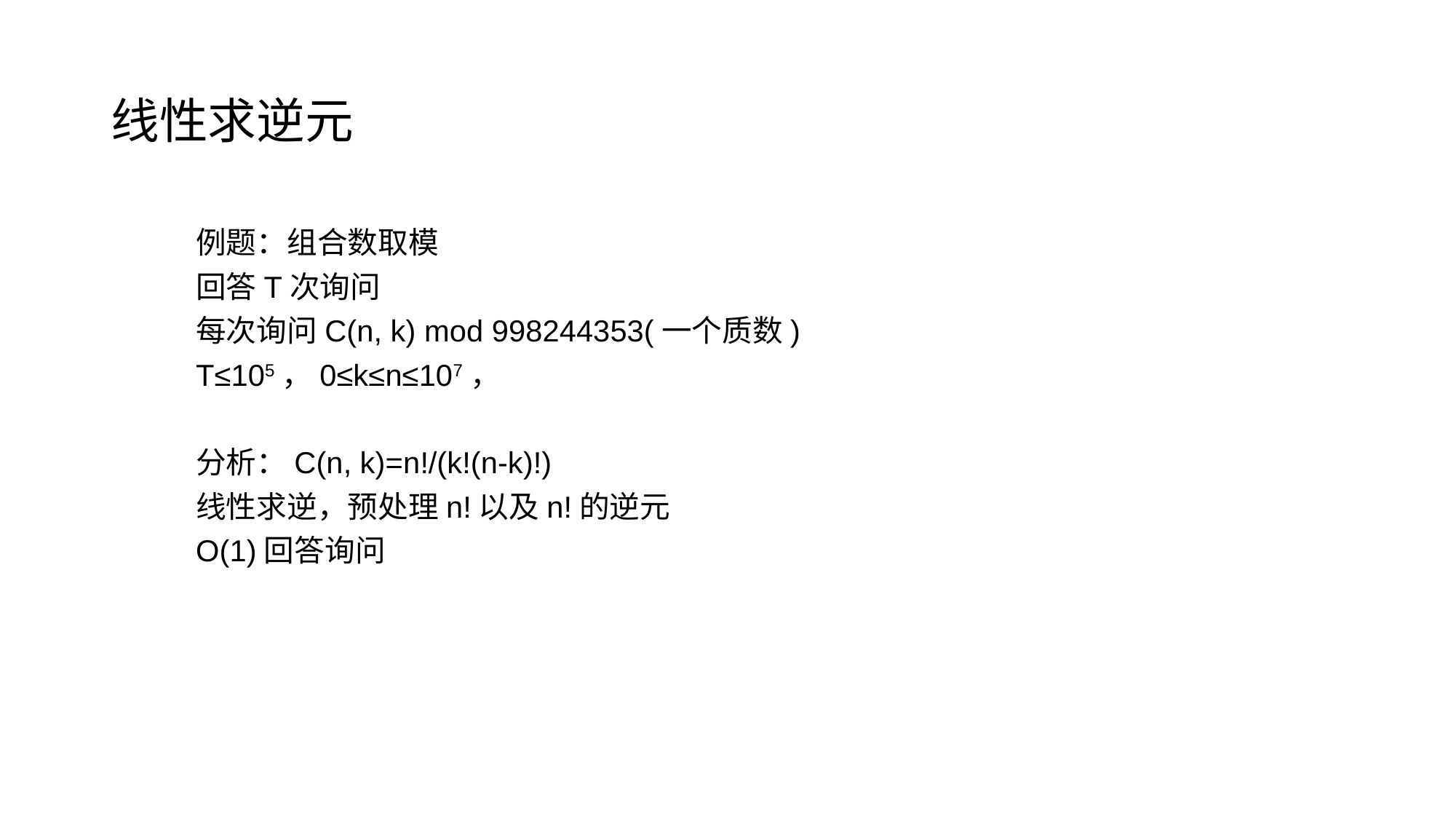

# 线性求逆元
例题：组合数取模
回答T次询问
每次询问C(n, k) mod 998244353(一个质数)
T≤105，0≤k≤n≤107，

分析：C(n, k)=n!/(k!(n-k)!)
线性求逆，预处理n!以及n!的逆元
O(1)回答询问